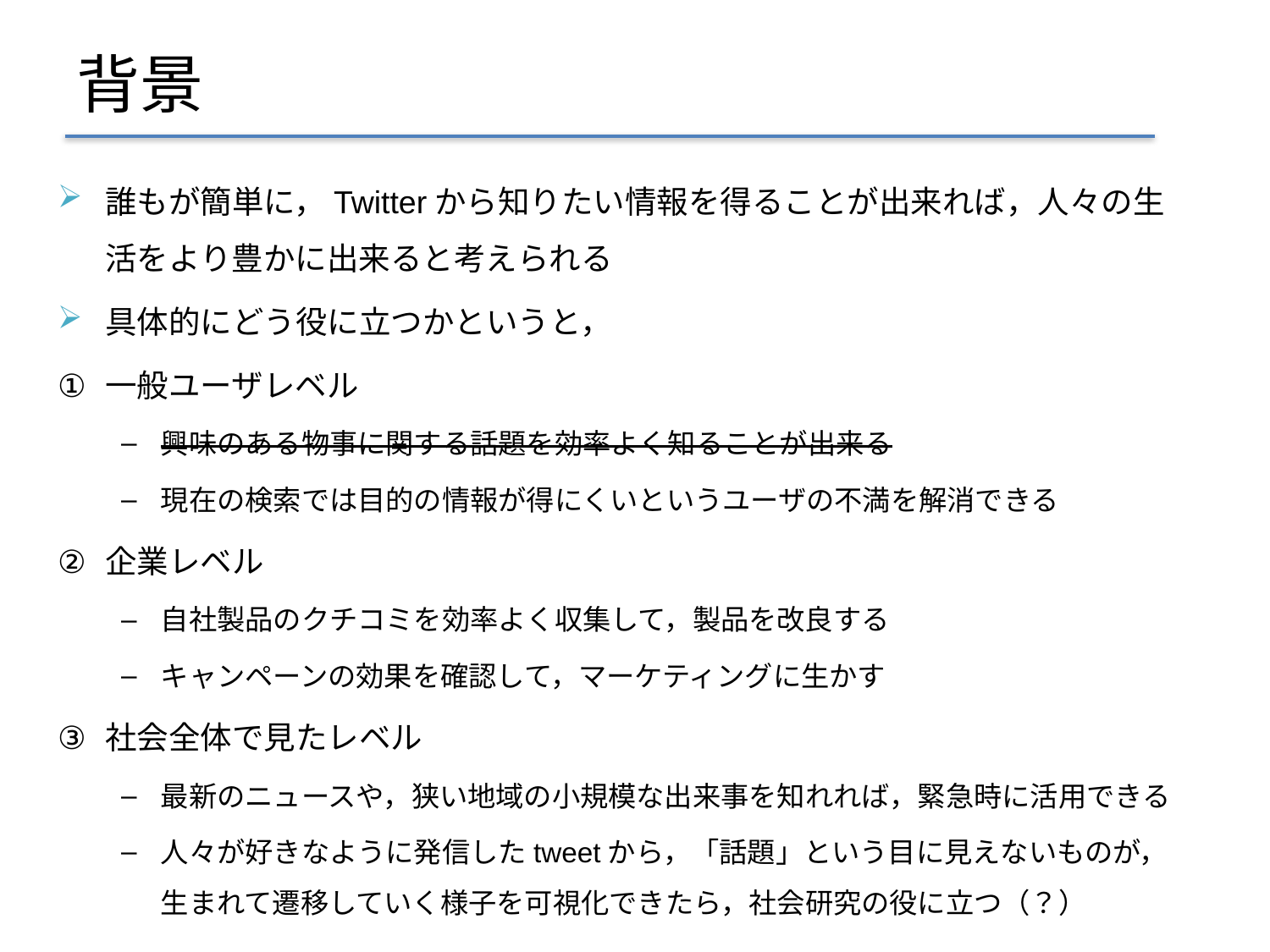

# 背景
誰もが簡単に，Twitterから知りたい情報を得ることが出来れば，人々の生活をより豊かに出来ると考えられる
具体的にどう役に立つかというと，
一般ユーザレベル
興味のある物事に関する話題を効率よく知ることが出来る
現在の検索では目的の情報が得にくいというユーザの不満を解消できる
企業レベル
自社製品のクチコミを効率よく収集して，製品を改良する
キャンペーンの効果を確認して，マーケティングに生かす
社会全体で見たレベル
最新のニュースや，狭い地域の小規模な出来事を知れれば，緊急時に活用できる
人々が好きなように発信したtweetから，「話題」という目に見えないものが，生まれて遷移していく様子を可視化できたら，社会研究の役に立つ（？）